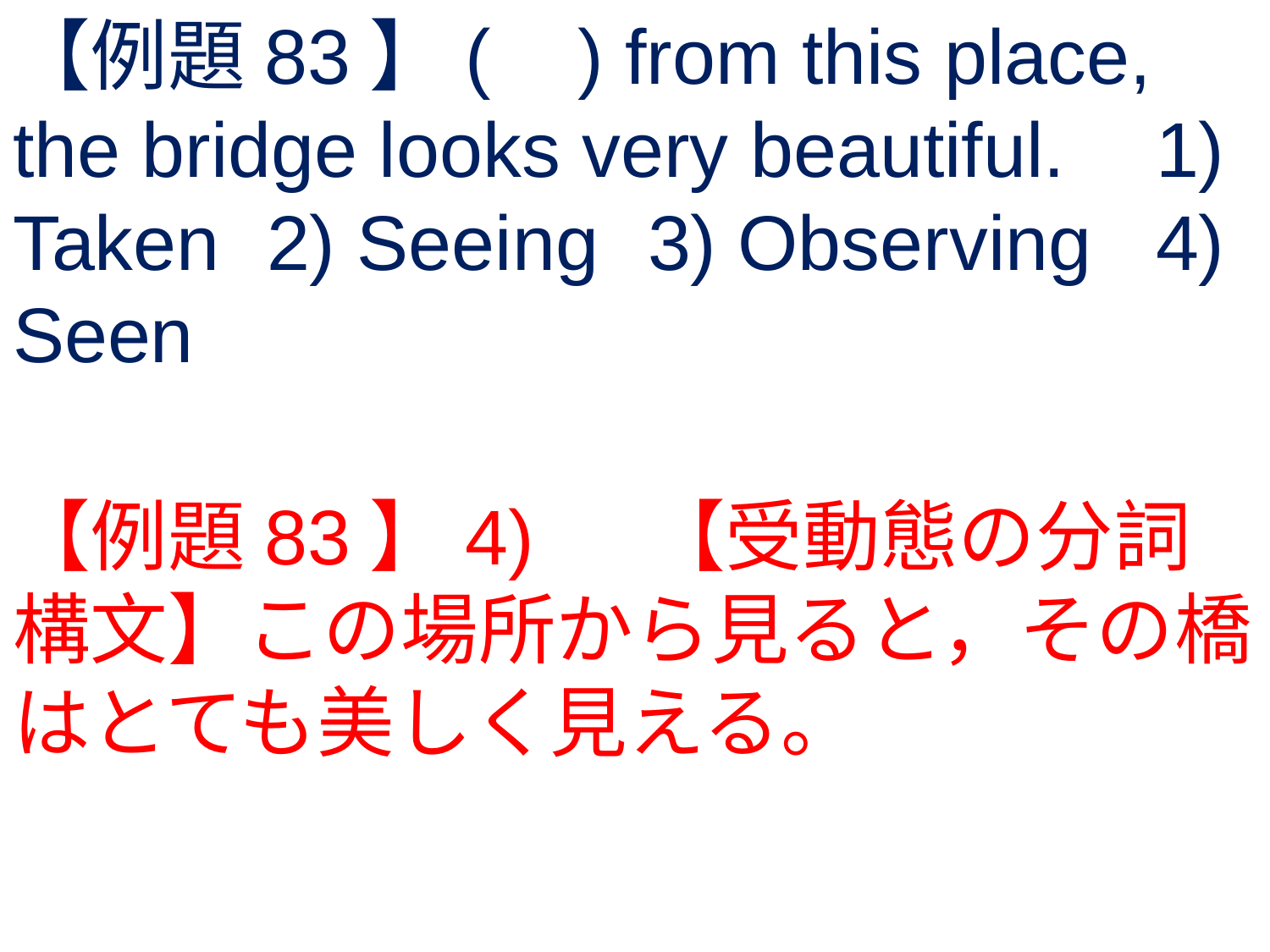

# 【例題83】(    ) from this place, the bridge looks very beautiful.	1) Taken	2) Seeing	3) Observing	4) Seen
【例題83】4) 	【受動態の分詞構文】この場所から見ると，その橋はとても美しく見える。